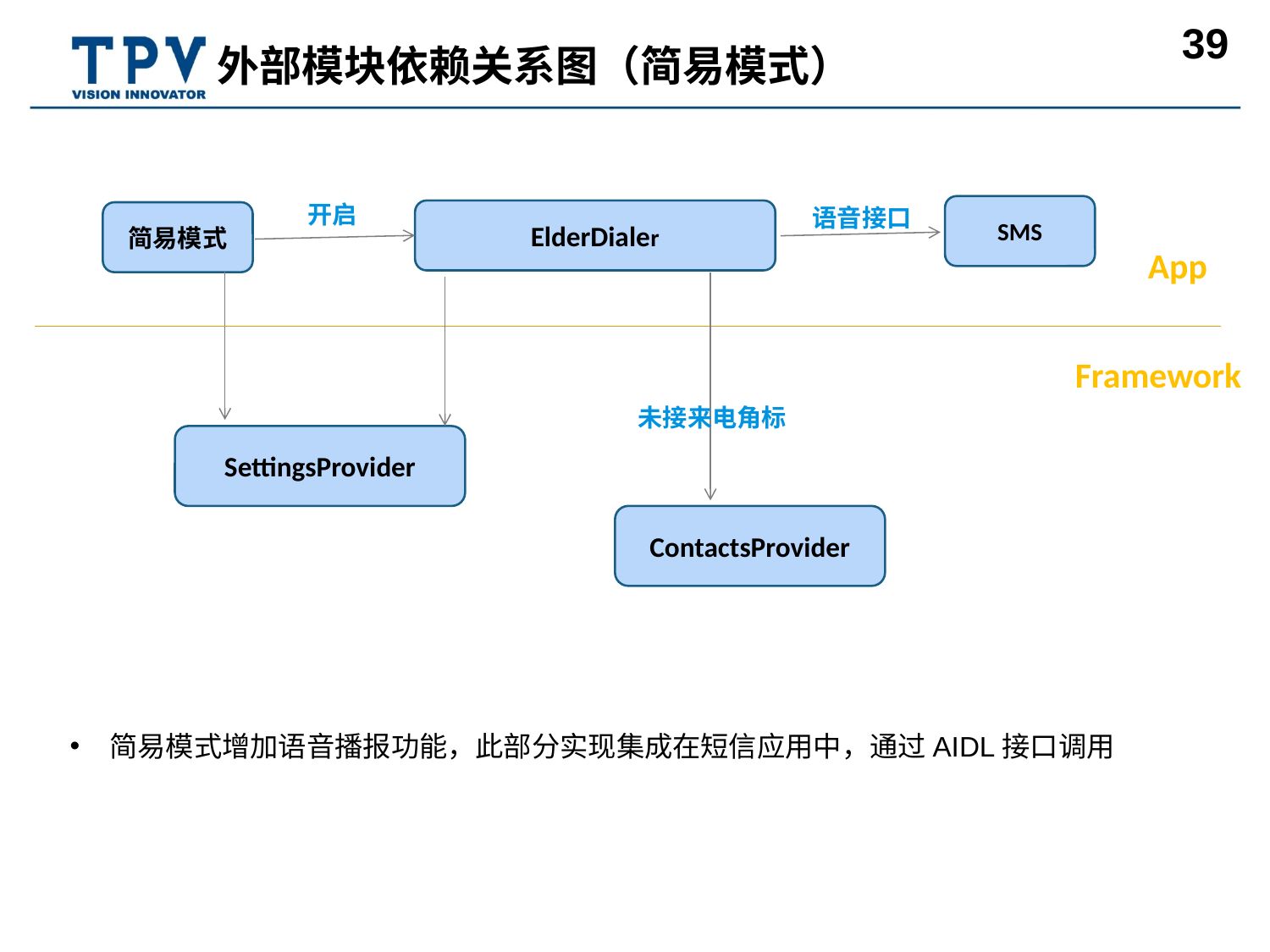

外部模块依赖关系图（简易模式）
开启
语音接口
SMS
ElderDialer
简易模式
App
Framework
未接来电角标
SettingsProvider
ContactsProvider
简易模式增加语音播报功能，此部分实现集成在短信应用中，通过AIDL接口调用